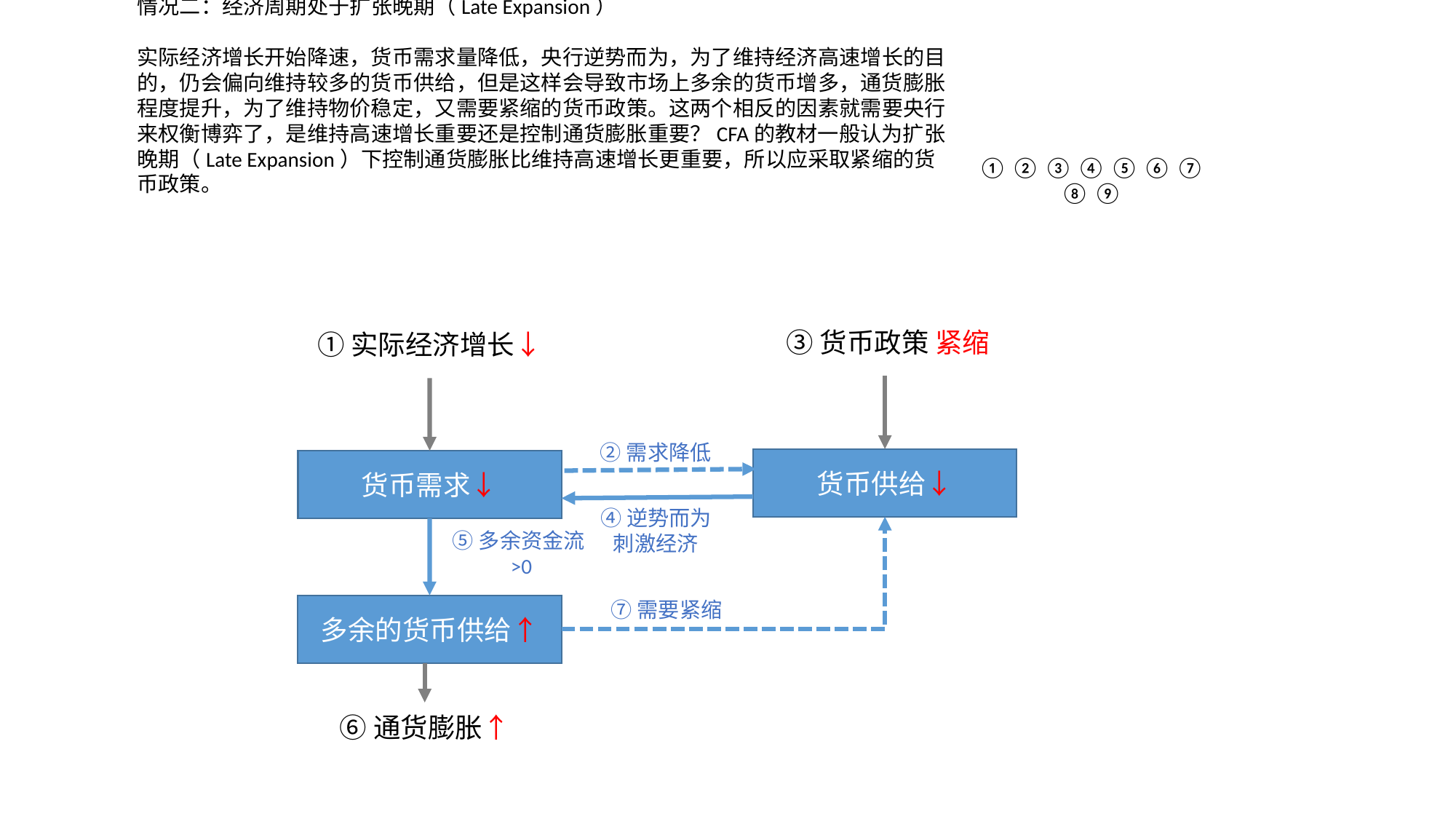

情况二：经济周期处于扩张晚期（Late Expansion）

实际经济增长开始降速，货币需求量降低，央行逆势而为，为了维持经济高速增长的目的，仍会偏向维持较多的货币供给，但是这样会导致市场上多余的货币增多，通货膨胀程度提升，为了维持物价稳定，又需要紧缩的货币政策。这两个相反的因素就需要央行来权衡博弈了，是维持高速增长重要还是控制通货膨胀重要？CFA的教材一般认为扩张晚期（Late Expansion）下控制通货膨胀比维持高速增长更重要，所以应采取紧缩的货币政策。

① ② ③ ④ ⑤ ⑥ ⑦ ⑧ ⑨
 ③货币政策 紧缩
①实际经济增长↓
 ②需求降低
货币供给↓
货币需求↓
④逆势而为刺激经济
⑤多余资金流>0
多余的货币供给↑
⑦需要紧缩
⑥通货膨胀↑